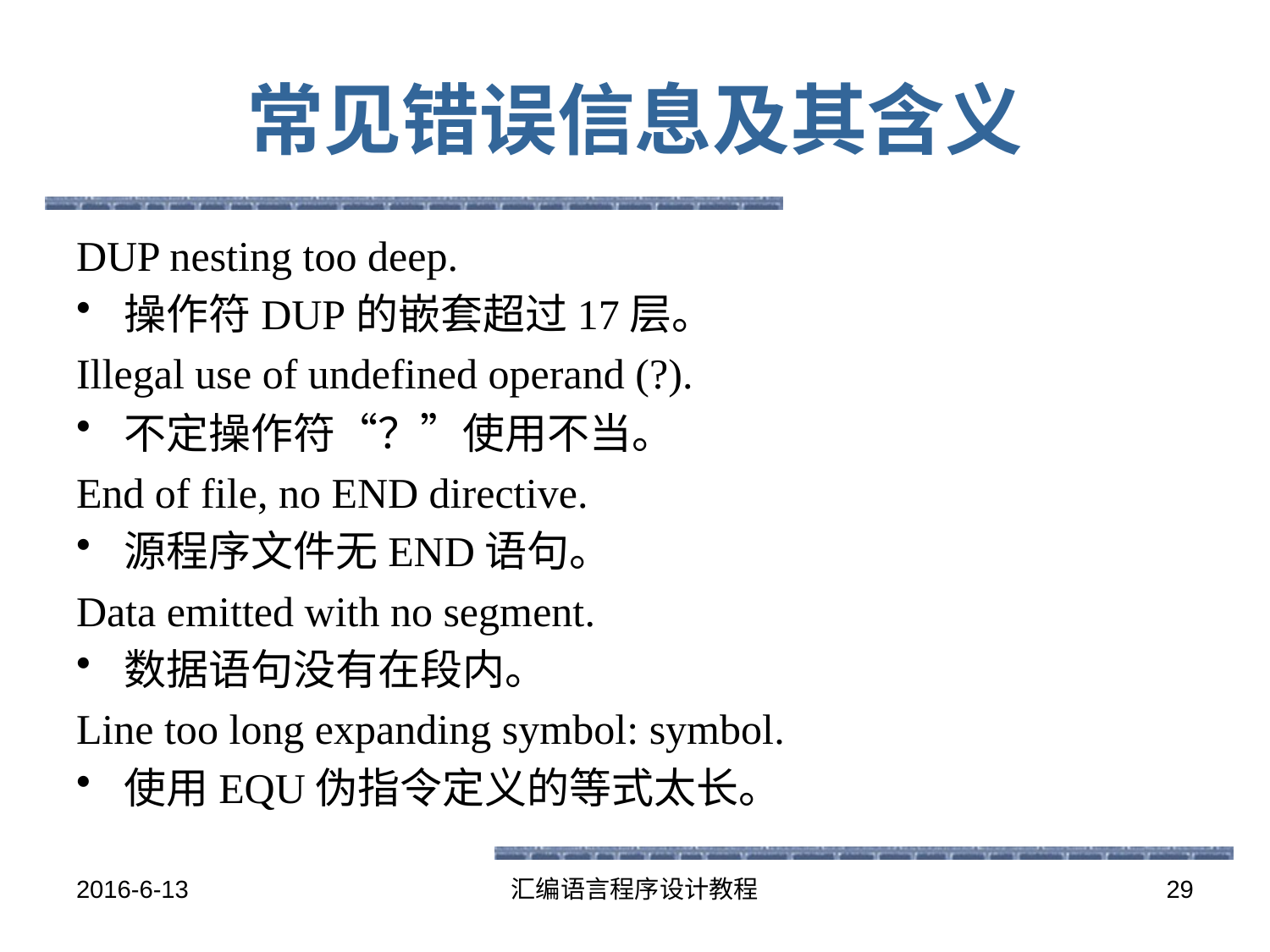

# 常见错误信息及其含义
DUP nesting too deep.
操作符DUP的嵌套超过17层。
Illegal use of undefined operand (?).
不定操作符“？”使用不当。
End of file, no END directive.
源程序文件无END语句。
Data emitted with no segment.
数据语句没有在段内。
Line too long expanding symbol: symbol.
使用EQU伪指令定义的等式太长。
2016-6-13
汇编语言程序设计教程
29